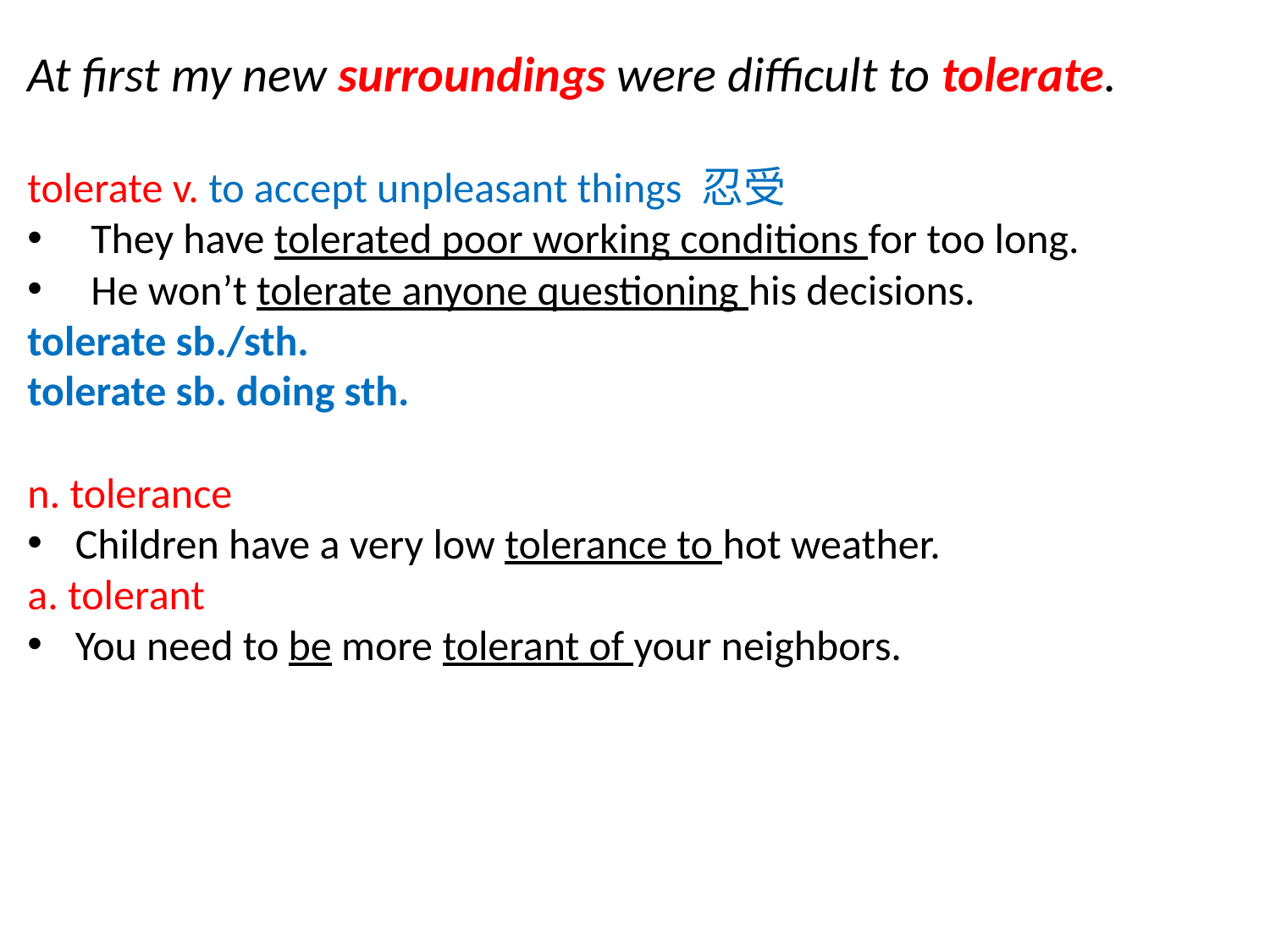

At first my new surroundings were difficult to tolerate.

tolerate v. to accept unpleasant things 忍受
They have tolerated poor working conditions for too long.
He won’t tolerate anyone questioning his decisions.
tolerate sb./sth.
tolerate sb. doing sth.

n. tolerance
Children have a very low tolerance to hot weather.
a. tolerant
You need to be more tolerant of your neighbors.